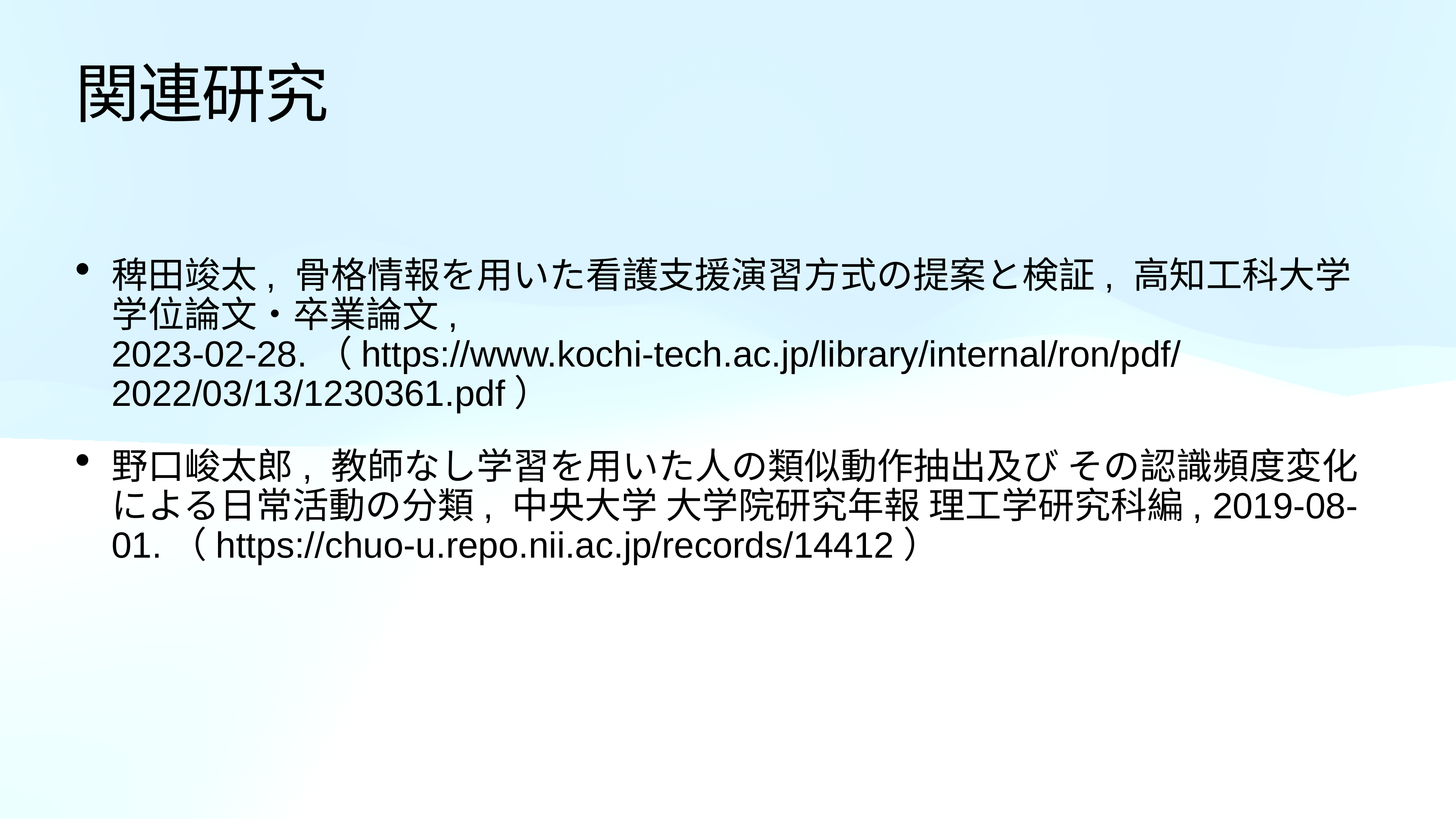

# 関連研究

稗田竣太, 骨格情報を用いた看護支援演習方式の提案と検証, 高知工科大学 学位論文・卒業論文, 2023-02-28.（https://www.kochi-tech.ac.jp/library/internal/ron/pdf/2022/03/13/1230361.pdf）
野口峻太郎, 教師なし学習を用いた人の類似動作抽出及び その認識頻度変化による日常活動の分類, 中央大学 大学院研究年報 理工学研究科編, 2019-08-01.（https://chuo-u.repo.nii.ac.jp/records/14412）